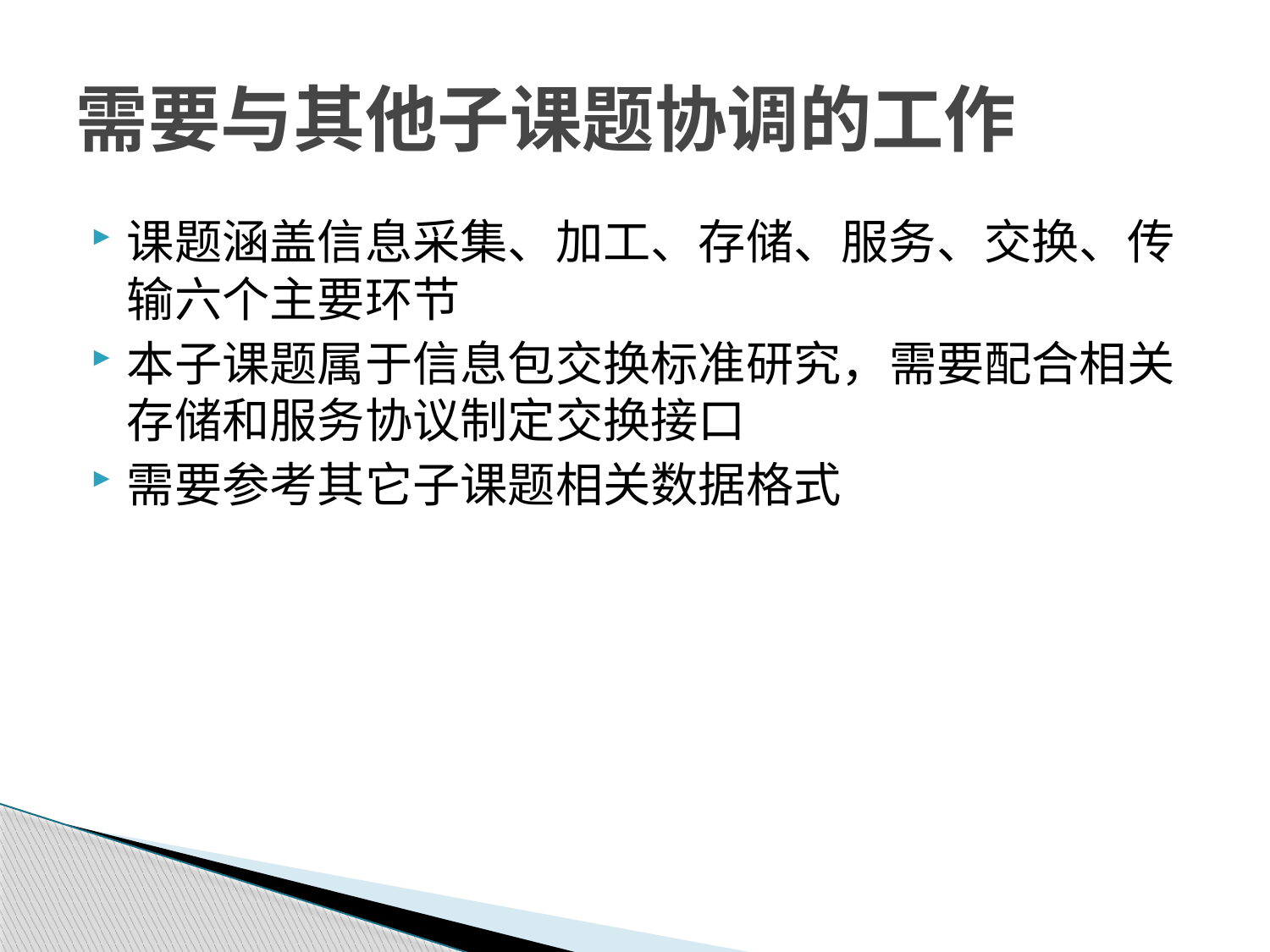

# 需要与其他子课题协调的工作
课题涵盖信息采集、加工、存储、服务、交换、传输六个主要环节
本子课题属于信息包交换标准研究，需要配合相关存储和服务协议制定交换接口
需要参考其它子课题相关数据格式